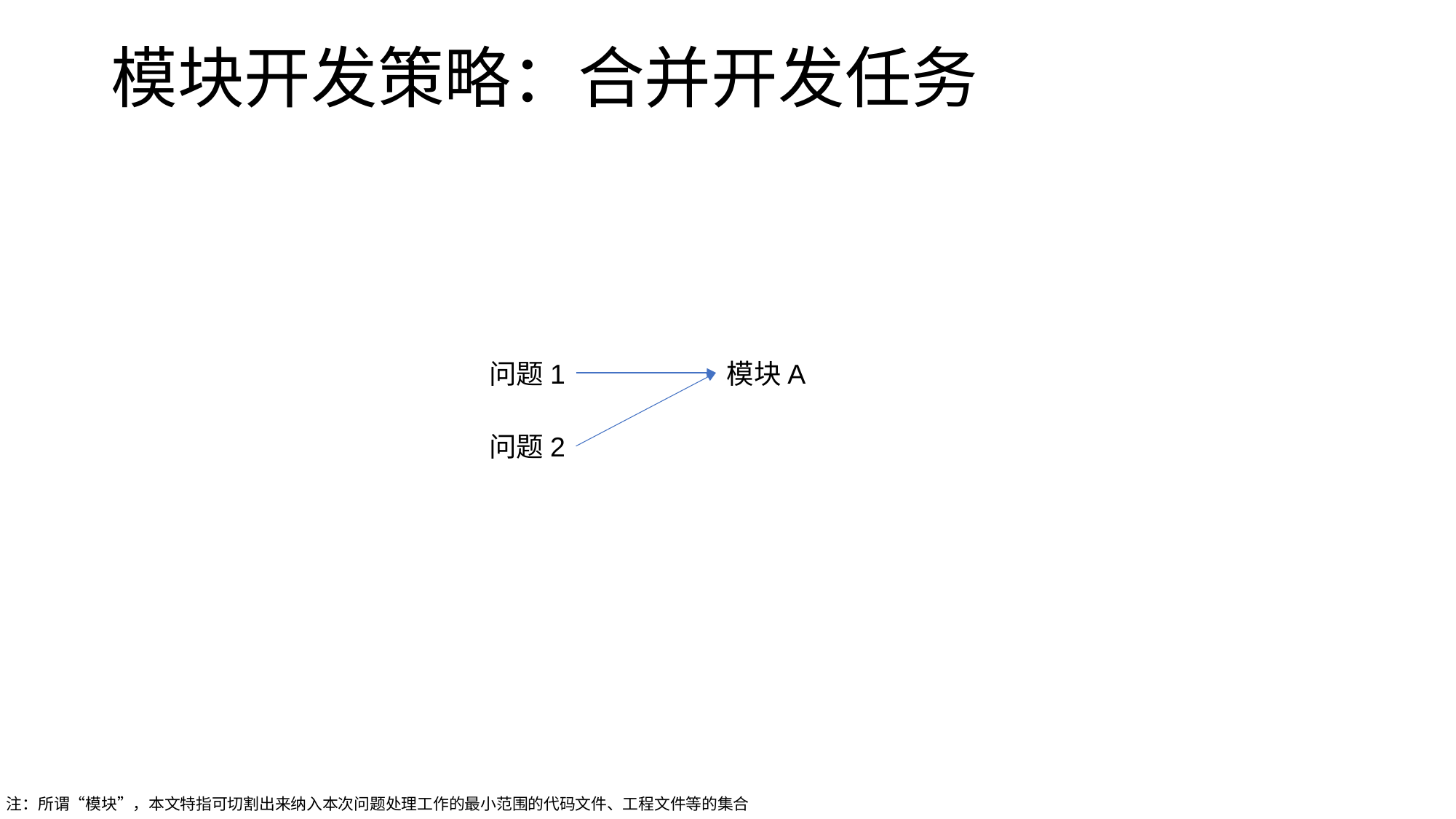

# 模块开发策略：合并开发任务
问题1
模块A
问题2
注：所谓“模块”，本文特指可切割出来纳入本次问题处理工作的最小范围的代码文件、工程文件等的集合